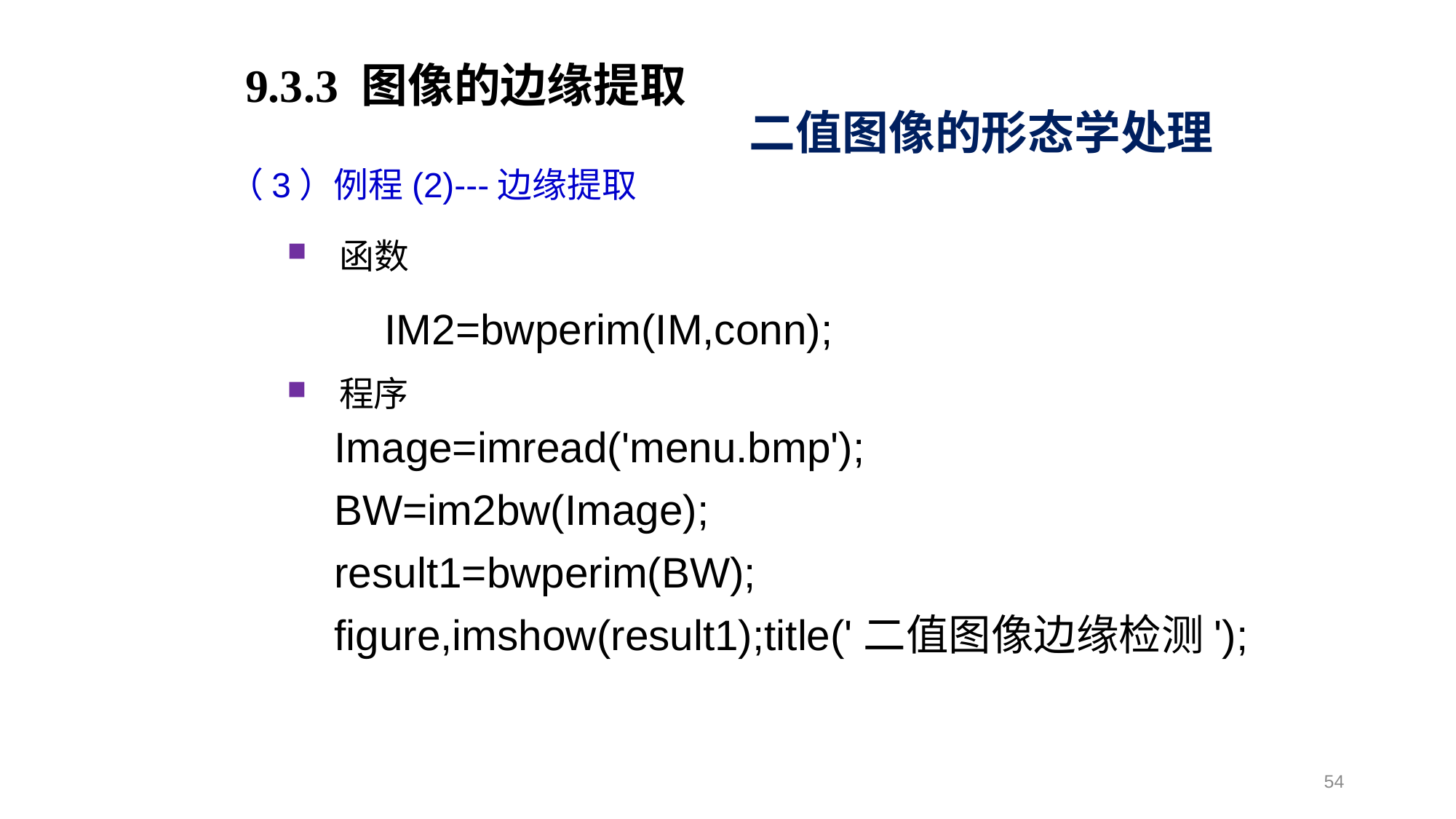

9.3.3 图像的边缘提取
二值图像的形态学处理
（3）例程(2)---边缘提取
函数
IM2=bwperim(IM,conn);
程序
    Image=imread('menu.bmp');
    BW=im2bw(Image);
    result1=bwperim(BW);
    figure,imshow(result1);title('二值图像边缘检测');
54